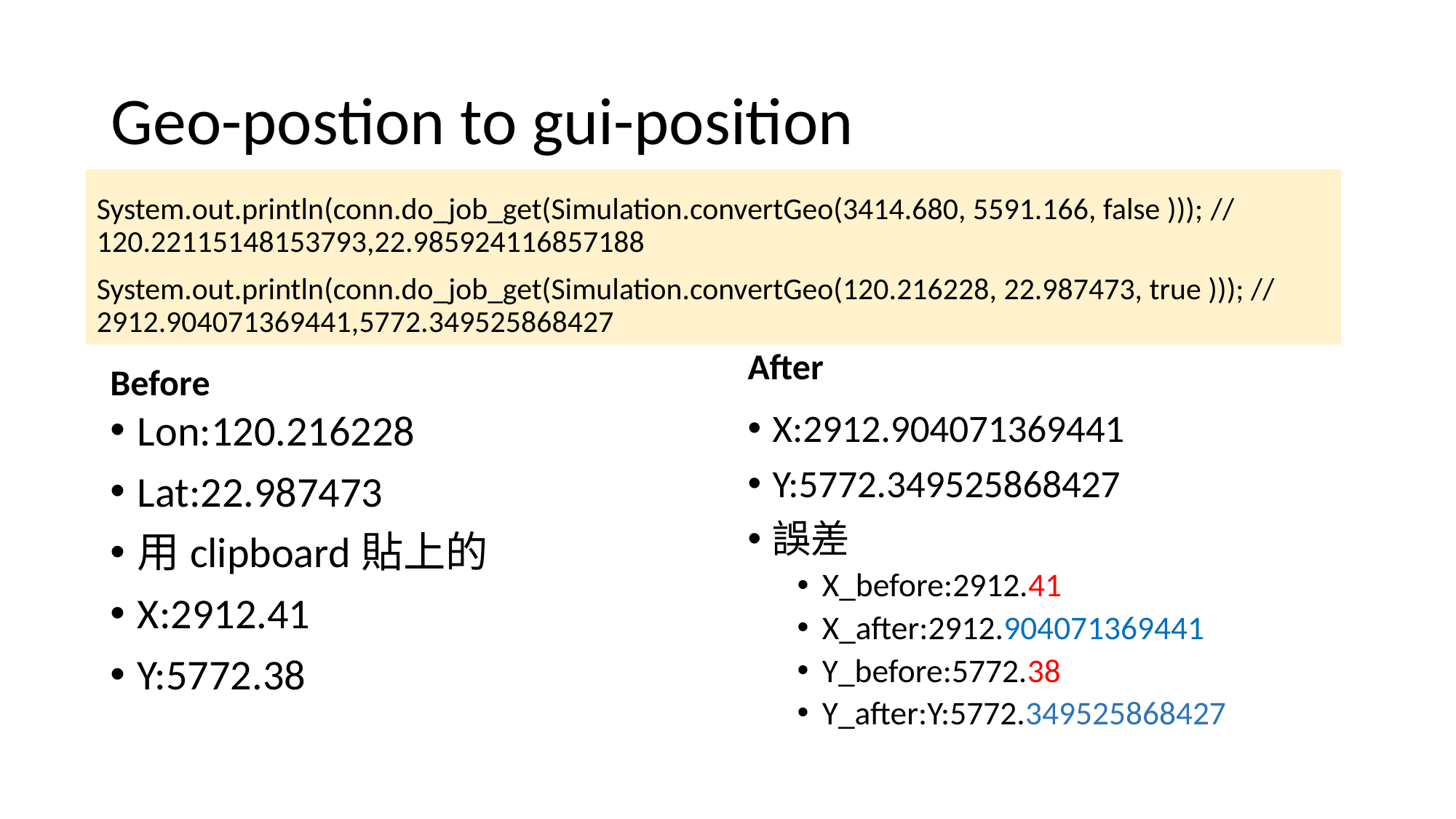

# Geo-postion to gui-position
System.out.println(conn.do_job_get(Simulation.convertGeo(3414.680, 5591.166, false ))); // 120.22115148153793,22.985924116857188
System.out.println(conn.do_job_get(Simulation.convertGeo(120.216228, 22.987473, true ))); // 2912.904071369441,5772.349525868427
After
Before
Lon:120.216228
Lat:22.987473
用clipboard貼上的
X:2912.41
Y:5772.38
X:2912.904071369441
Y:5772.349525868427
誤差
X_before:2912.41
X_after:2912.904071369441
Y_before:5772.38
Y_after:Y:5772.349525868427